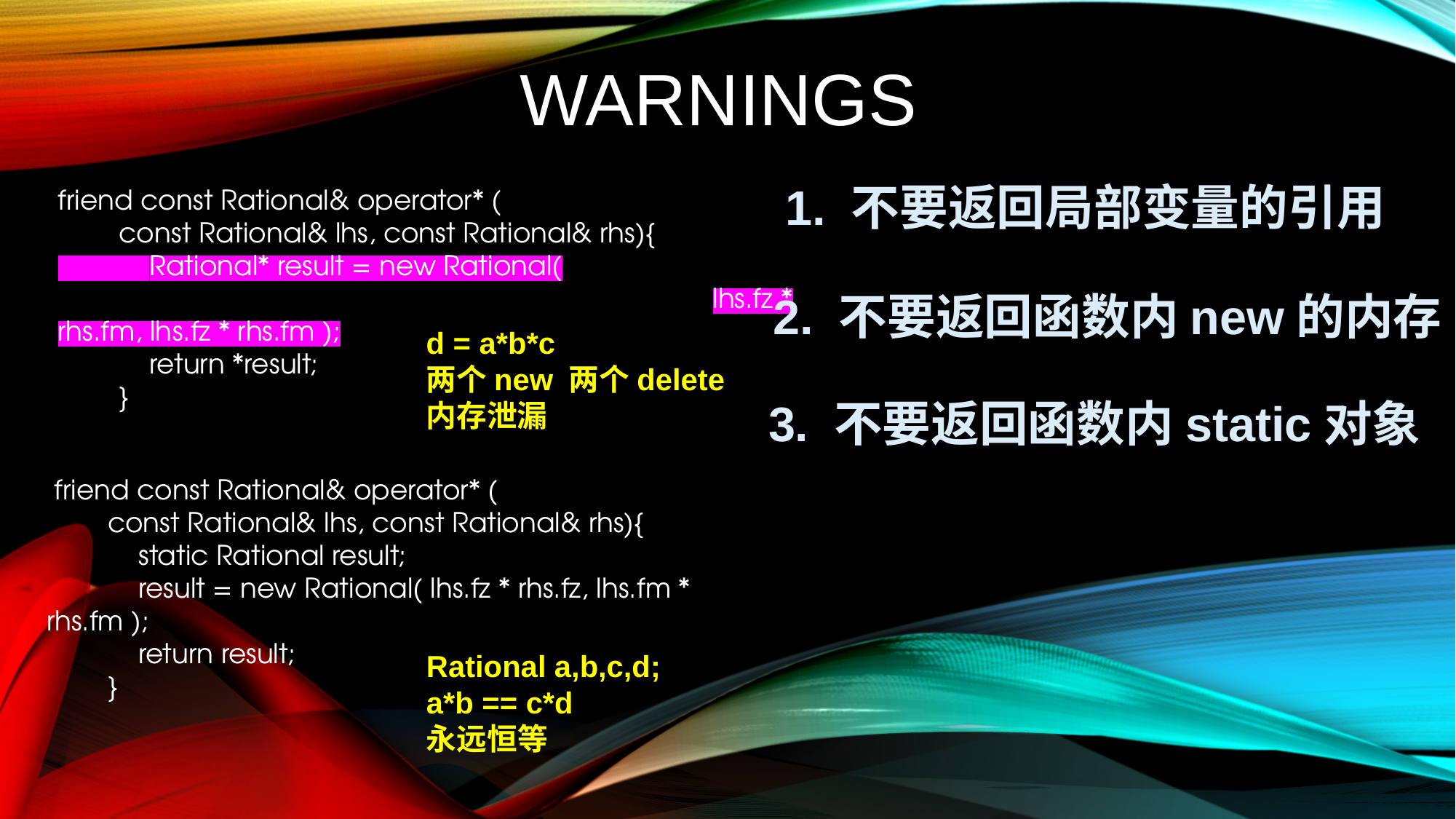

# WARNINGS
1. 不要返回局部变量的引用
friend const Rational& operator* (
        const Rational& lhs, const Rational& rhs){
            Rational* result = new Rational(
						lhs.fz * rhs.fm, lhs.fz * rhs.fm );
            return *result;
        }
2. 不要返回函数内new的内存
d = a*b*c
两个new 两个delete
内存泄漏
3. 不要返回函数内static对象
 friend const Rational& operator* (
        const Rational& lhs, const Rational& rhs){
            static Rational result;
            result = new Rational( lhs.fz * rhs.fz, lhs.fm * rhs.fm );
            return result;
        }
Rational a,b,c,d;
a*b == c*d
永远恒等